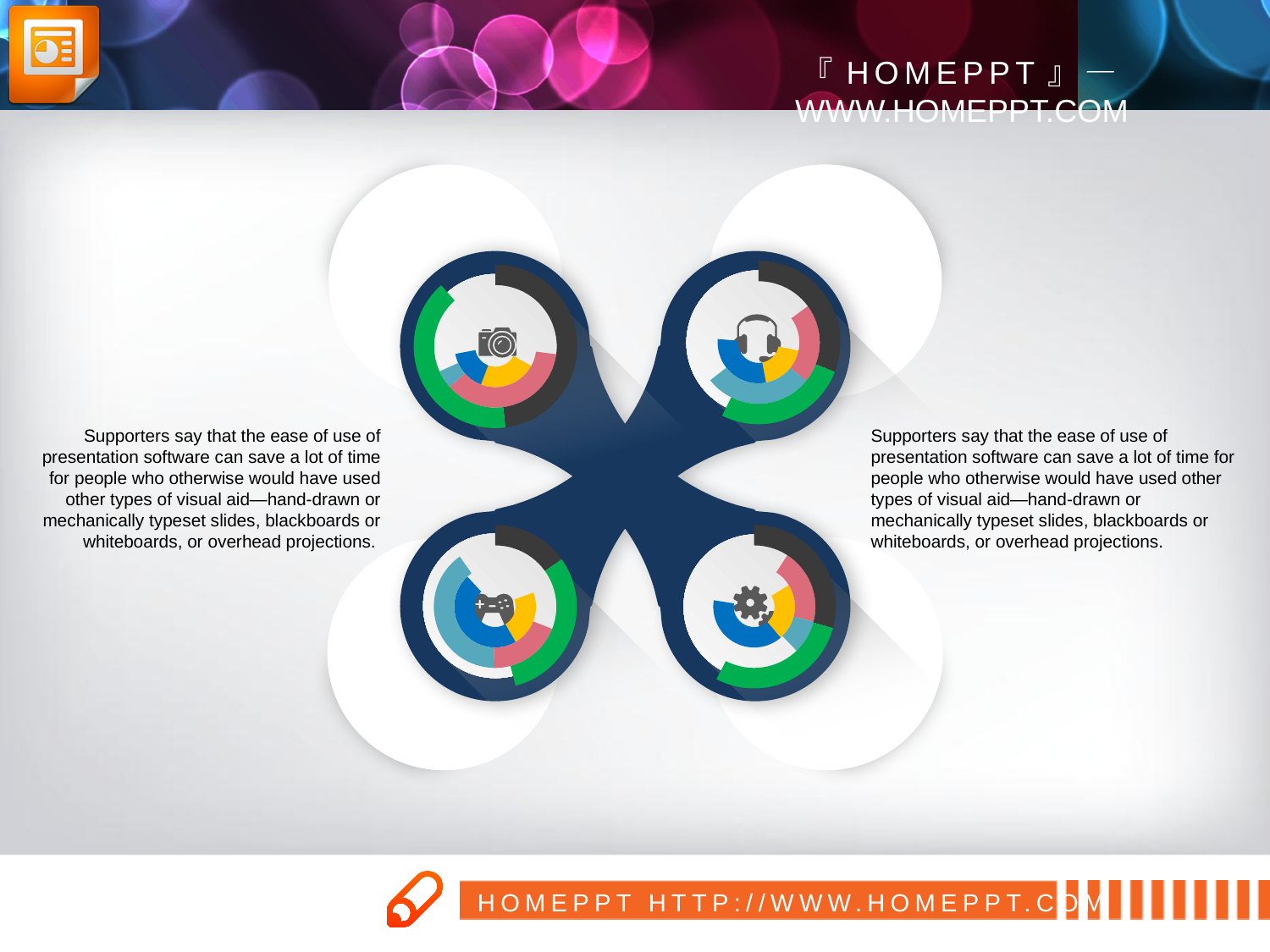

### Chart

| Category | 销售额 | 列1 | 列2 |
|---|---|---|---|
| 第一季度 | 0.6529033780206299 | 0.33033921174055125 | 0.5096811972775469 |
| 第二季度 | 0.435951792802217 | 0.46201145392005155 | 0.43850596603226594 |
| 第三季度 | 0.678269241018928 | 0.6352948170054353 | 0.6049869046996996 |
| 第四季度 | 0.5474563290074145 | 0.7883663799683148 | 0.10054453457092062 |

### Chart

| Category | 销售额 | 列1 | 列2 |
|---|---|---|---|
| 第一季度 | 0.9637886593923469 | 0.5474874451929264 | 0.946095842439716 |
| 第二季度 | 0.6686171608052245 | 0.7358881759781176 | 0.7964128934573246 |
| 第三季度 | 0.4756324289904143 | 0.09768701538070049 | 0.14755527055755716 |
| 第四季度 | 0.8188050779665302 | 0.6413608639083559 | 0.0806177032244062 |

Supporters say that the ease of use of presentation software can save a lot of time for people who otherwise would have used other types of visual aid—hand-drawn or mechanically typeset slides, blackboards or whiteboards, or overhead projections.
Supporters say that the ease of use of presentation software can save a lot of time for people who otherwise would have used other types of visual aid—hand-drawn or mechanically typeset slides, blackboards or whiteboards, or overhead projections.

### Chart

| Category | 销售额 | 列1 | 列2 |
|---|---|---|---|
| 第一季度 | 0.388466641561565 | 0.7333850834907956 | 0.4857698215001466 |
| 第二季度 | 0.44556722195710696 | 0.4624545728235979 | 0.9898075434241874 |
| 第三季度 | 0.9325907006590632 | 0.9445315718417671 | 0.9778715326425971 |
| 第四季度 | 0.2380648839005195 | 0.2323050870891873 | 0.7570898104945425 |

### Chart

| Category | 销售额 | 列1 | 列2 |
|---|---|---|---|
| 第一季度 | 0.3644775820510476 | 0.08719154561656606 | 0.8151245320785453 |
| 第二季度 | 0.5106176705610397 | 0.18891325292373276 | 0.7928415229357076 |
| 第三季度 | 0.8755730554344611 | 0.08445170274520752 | 0.30593052803311016 |
| 第四季度 | 0.5082053231395518 | 0.5933916740277407 | 0.8767295330295438 |